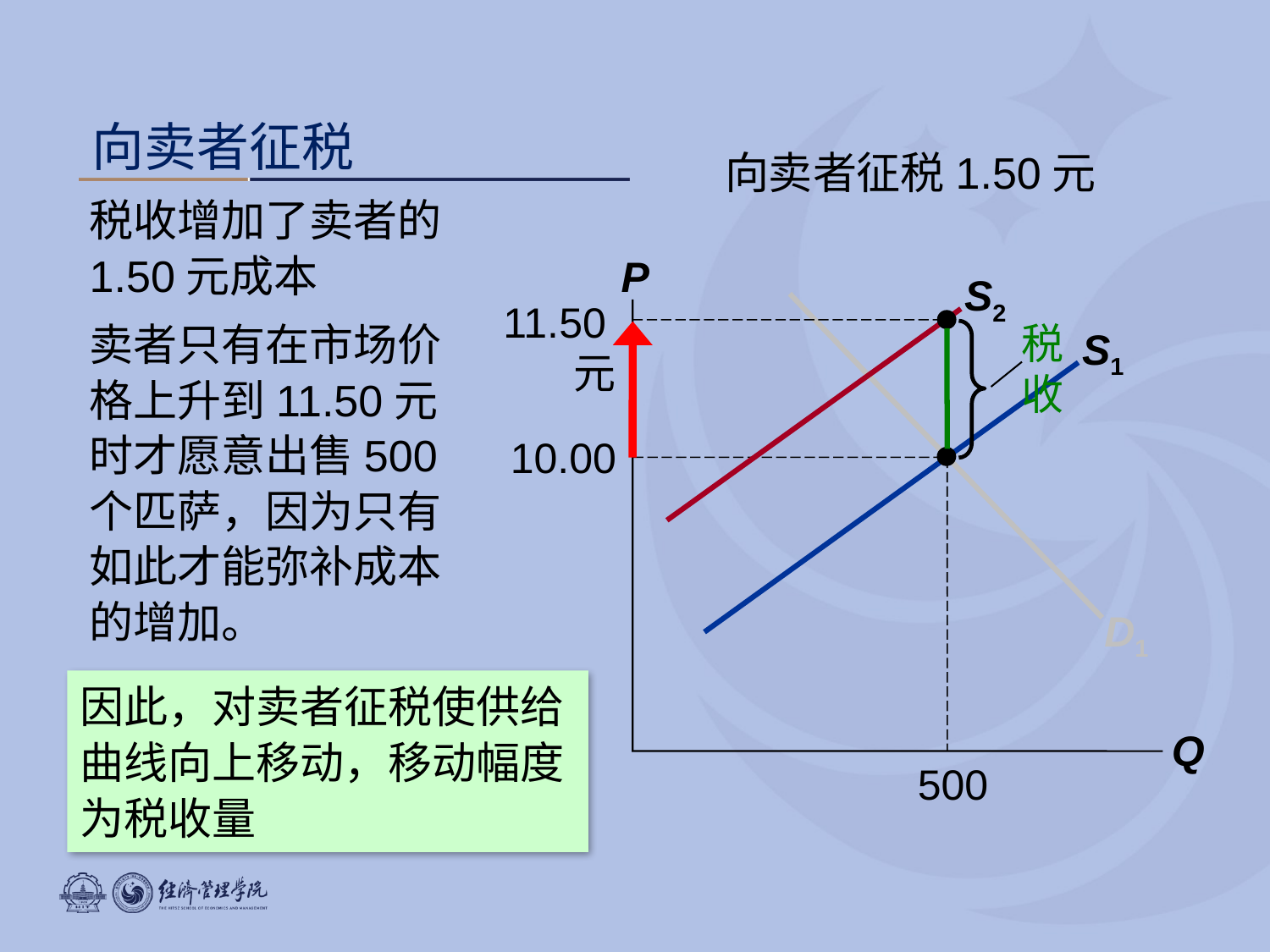

向卖者征税
向卖者征税1.50元
税收增加了卖者的1.50元成本
卖者只有在市场价格上升到11.50元时才愿意出售500个匹萨，因为只有如此才能弥补成本的增加。
P

Q
S2

D1
11.50元

税收

S1

10.00

500
因此，对卖者征税使供给曲线向上移动，移动幅度为税收量